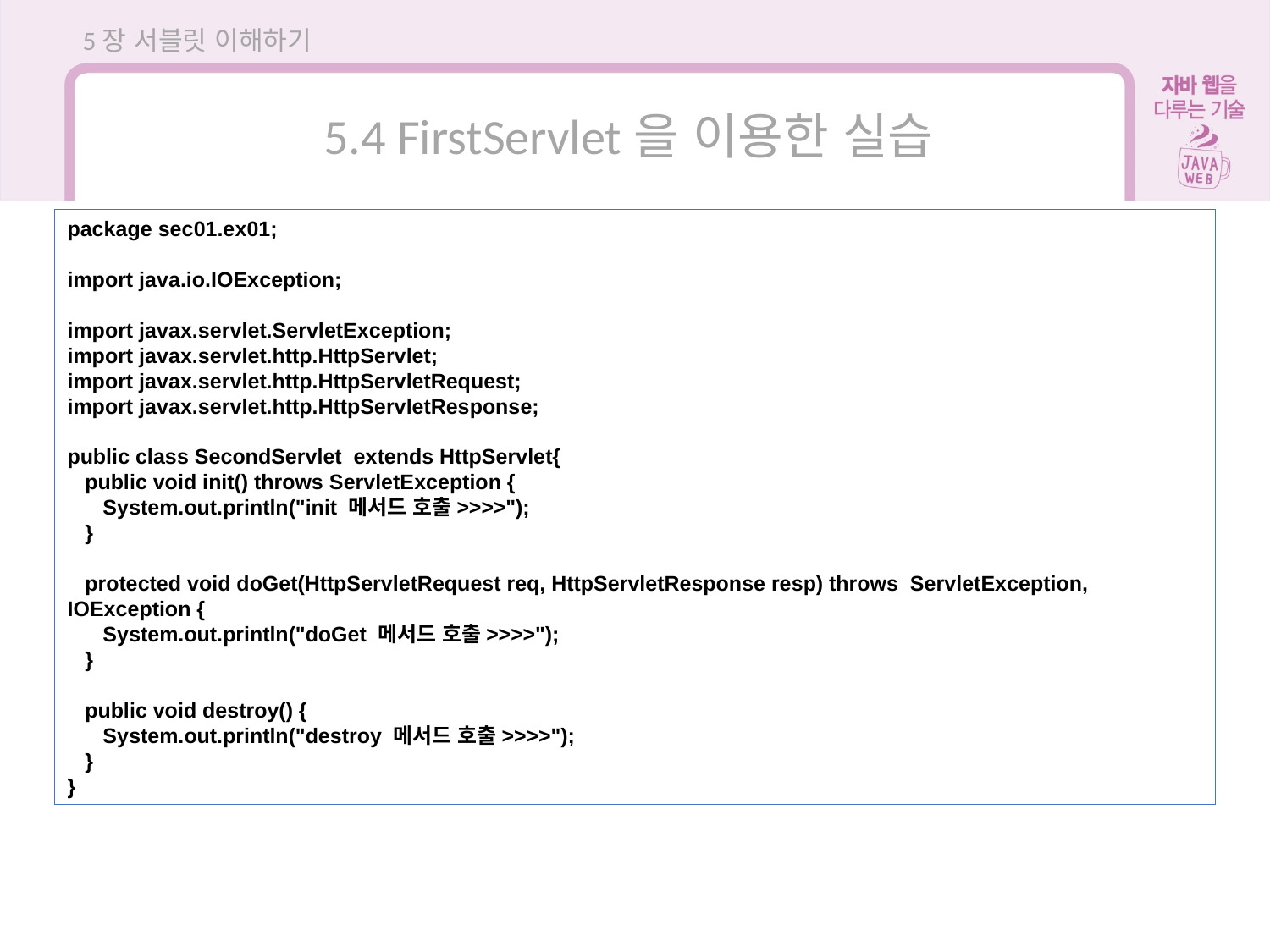

5장 서블릿 이해하기
5.4 FirstServlet을 이용한 실습
package sec01.ex01;

import java.io.IOException;

import javax.servlet.ServletException;
import javax.servlet.http.HttpServlet;
import javax.servlet.http.HttpServletRequest;
import javax.servlet.http.HttpServletResponse;

public class SecondServlet  extends HttpServlet{
   public void init() throws ServletException {
      System.out.println("init 메서드 호출>>>>");
   }

   protected void doGet(HttpServletRequest req, HttpServletResponse resp) throws  ServletException, IOException {
      System.out.println("doGet 메서드 호출>>>>");
   }

   public void destroy() {
      System.out.println("destroy 메서드 호출>>>>");
   }
}